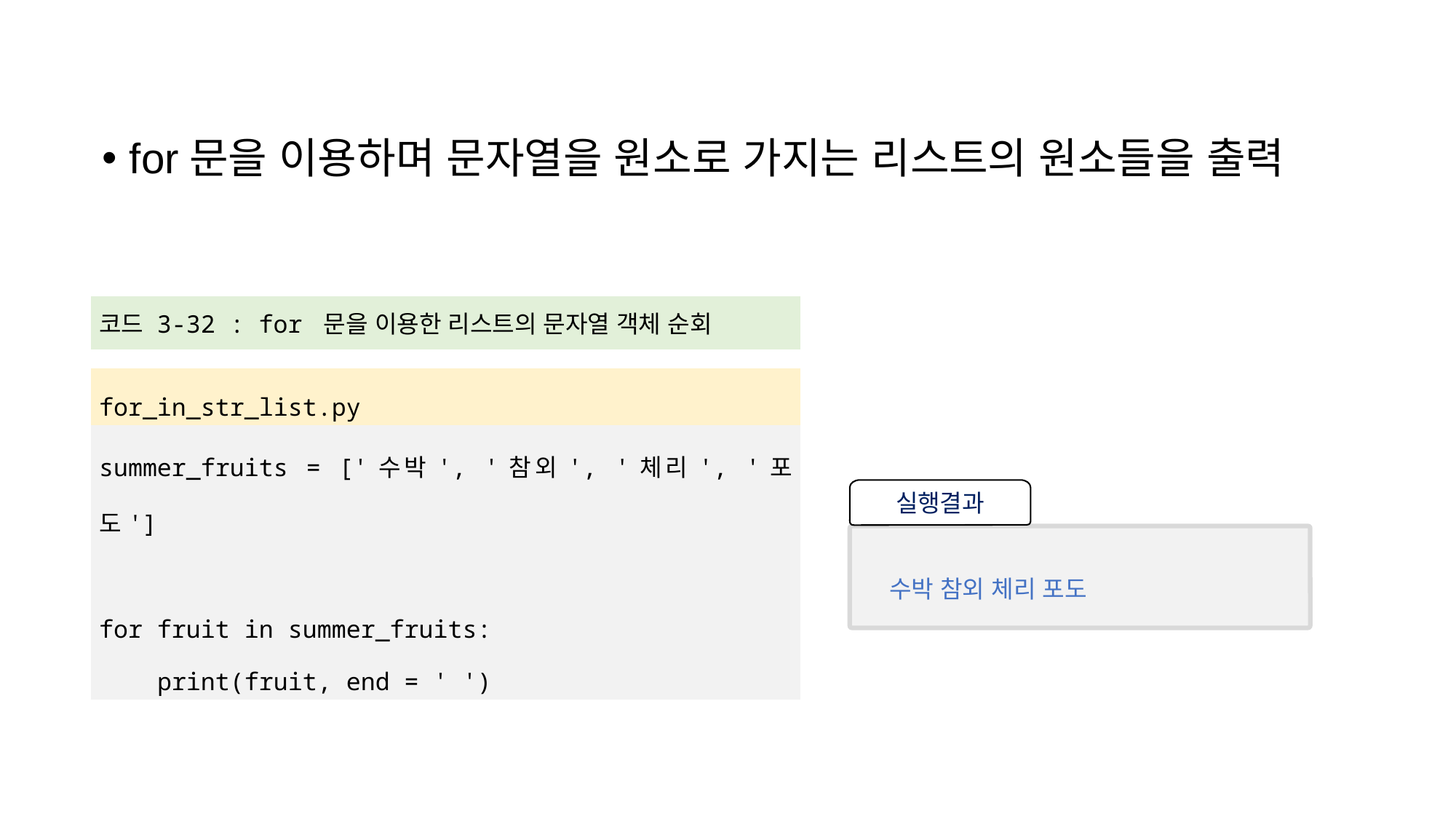

for문을 이용하며 문자열을 원소로 가지는 리스트의 원소들을 출력

| 코드 3-32 : for 문을 이용한 리스트의 문자열 객체 순회 |
| --- |
|  |
| for\_in\_str\_list.py |
| summer\_fruits = ['수박', '참외', '체리', '포도'] for fruit in summer\_fruits: print(fruit, end = ' ') |
실행결과

수박 참외 체리 포도